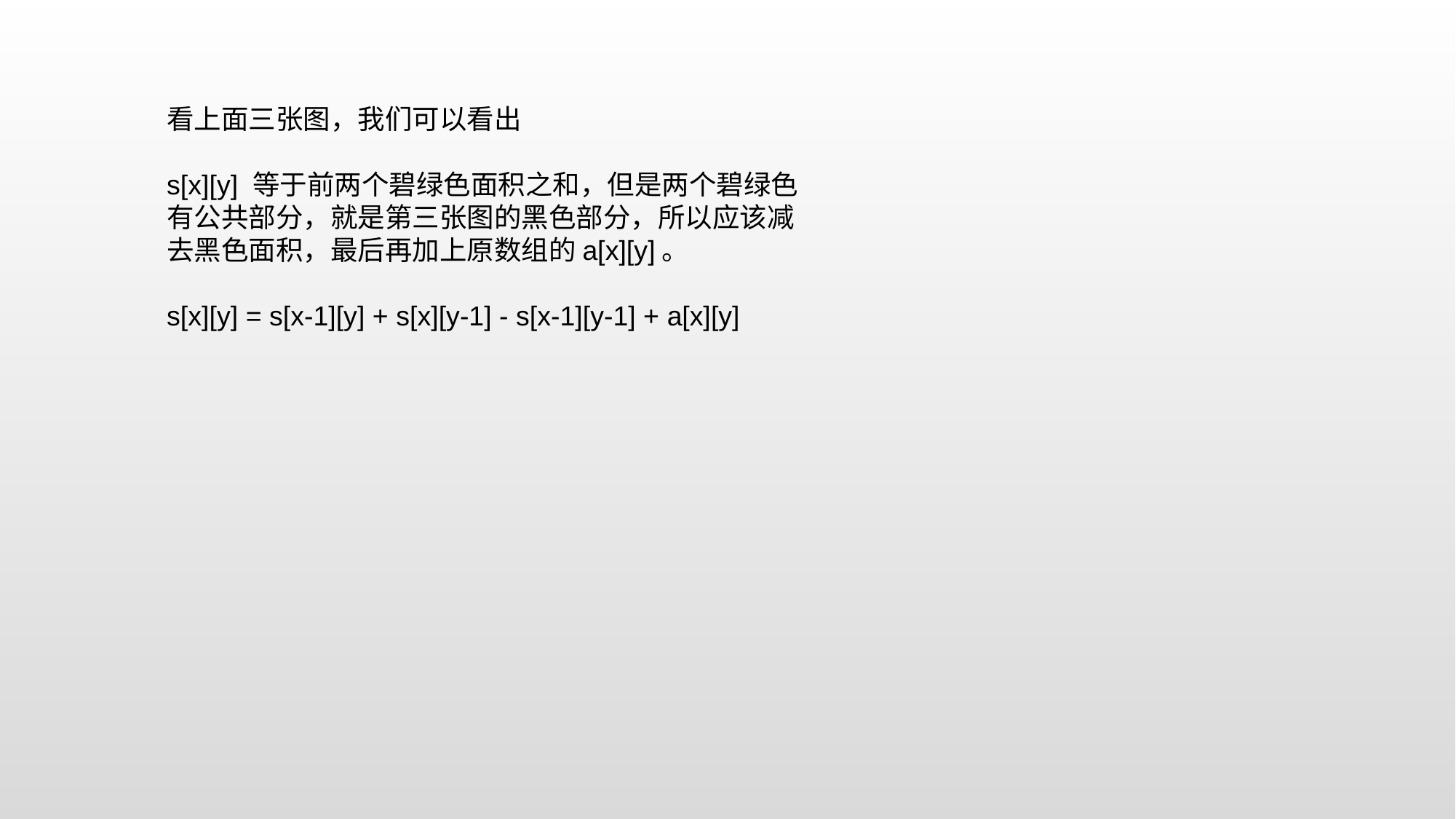

看上面三张图，我们可以看出

s[x][y] 等于前两个碧绿色面积之和，但是两个碧绿色有公共部分，就是第三张图的黑色部分，所以应该减去黑色面积，最后再加上原数组的a[x][y]。

s[x][y] = s[x-1][y] + s[x][y-1] - s[x-1][y-1] + a[x][y]